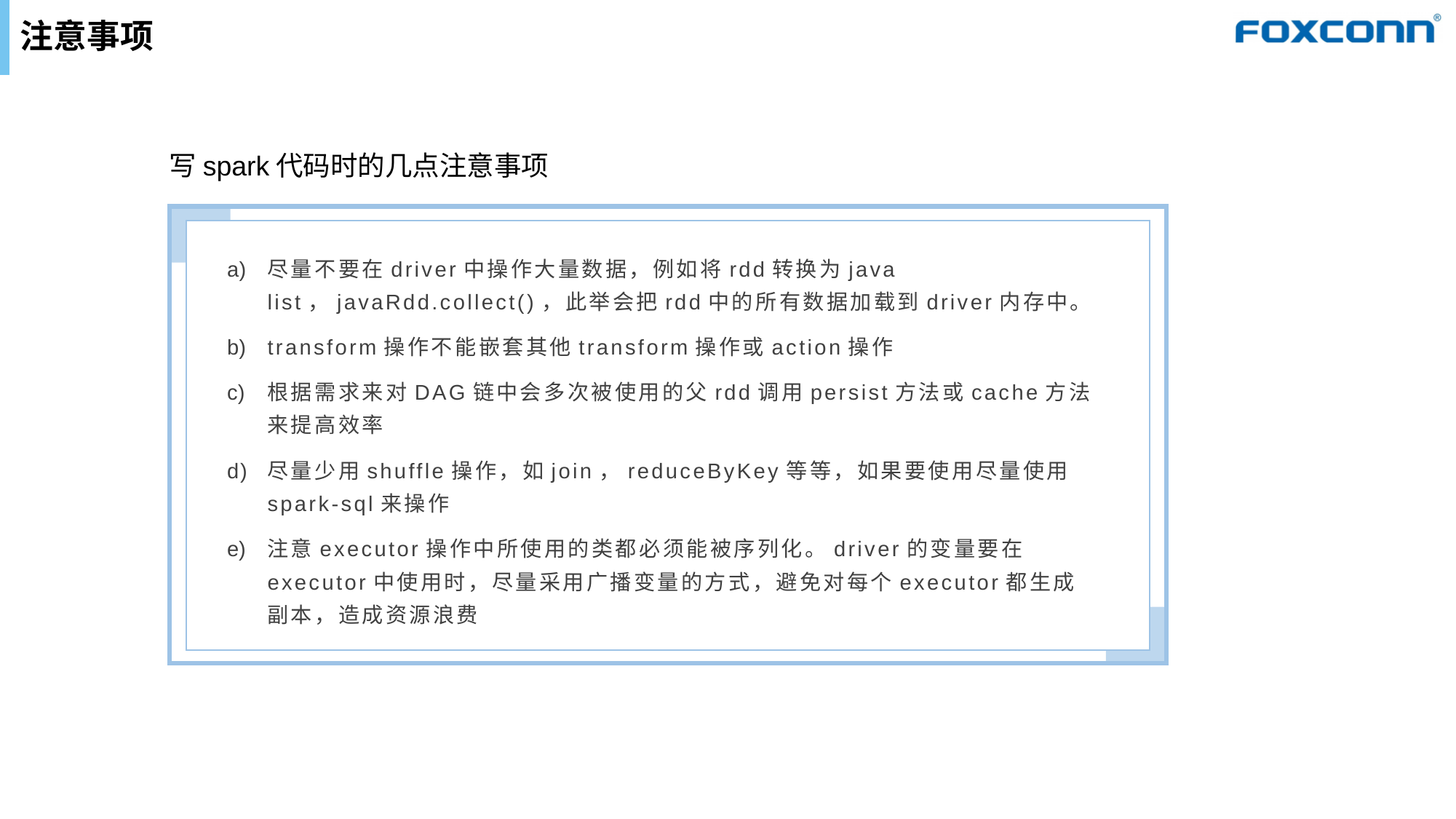

# 注意事项
写spark代码时的几点注意事项

尽量不要在driver中操作大量数据，例如将rdd转换为java list，javaRdd.collect()，此举会把rdd中的所有数据加载到driver内存中。
transform操作不能嵌套其他transform操作或action操作
根据需求来对DAG链中会多次被使用的父rdd调用persist方法或cache方法来提高效率
尽量少用shuffle操作，如join，reduceByKey等等，如果要使用尽量使用spark-sql来操作
注意executor操作中所使用的类都必须能被序列化。driver的变量要在executor中使用时，尽量采用广播变量的方式，避免对每个executor都生成副本，造成资源浪费

29